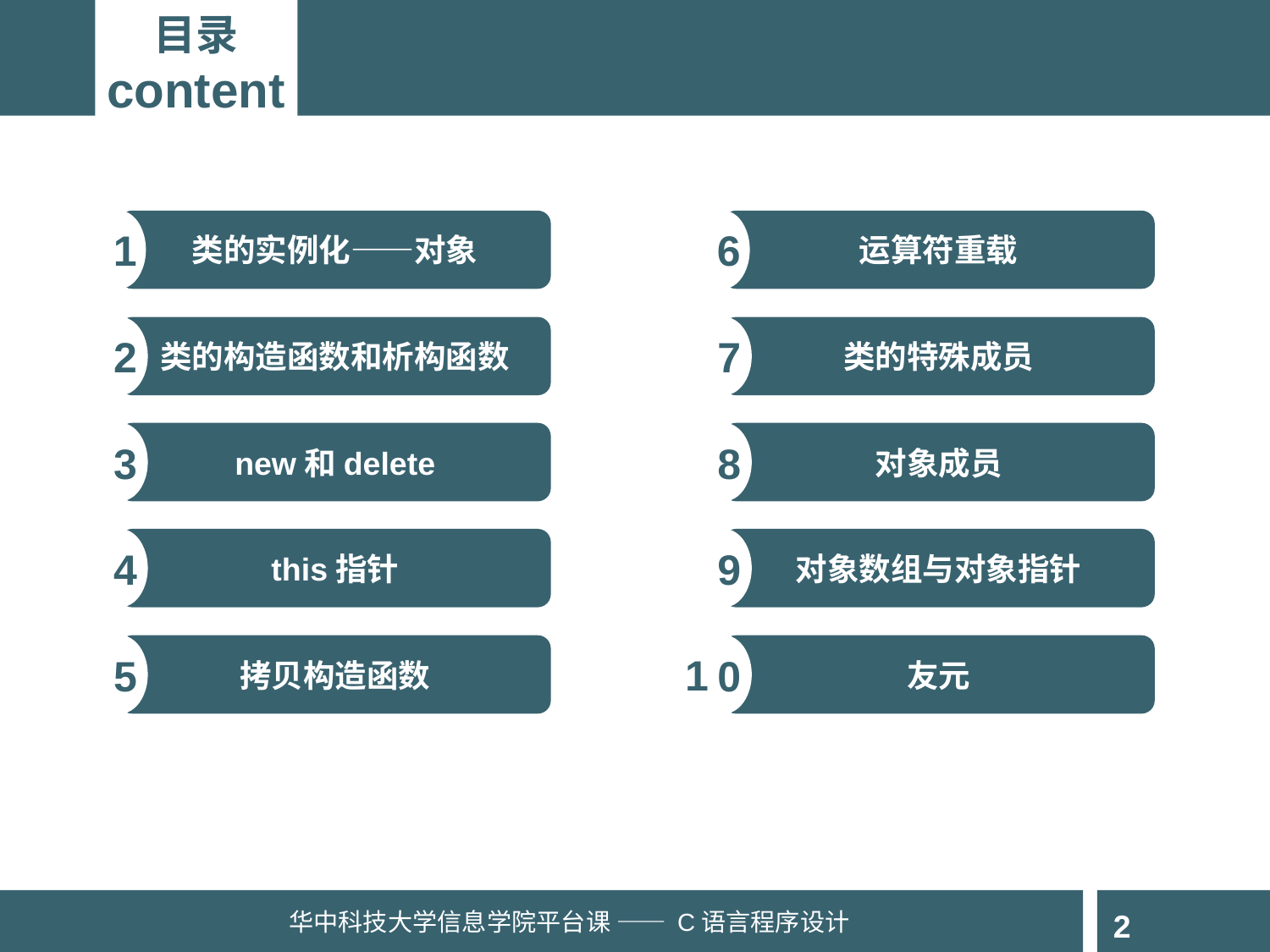

目录
content
1
类的实例化——对象
6
运算符重载
2
7
类的构造函数和析构函数
类的特殊成员
3
8
new和delete
对象成员
4
9
this指针
对象数组与对象指针
5
0
1
拷贝构造函数
友元